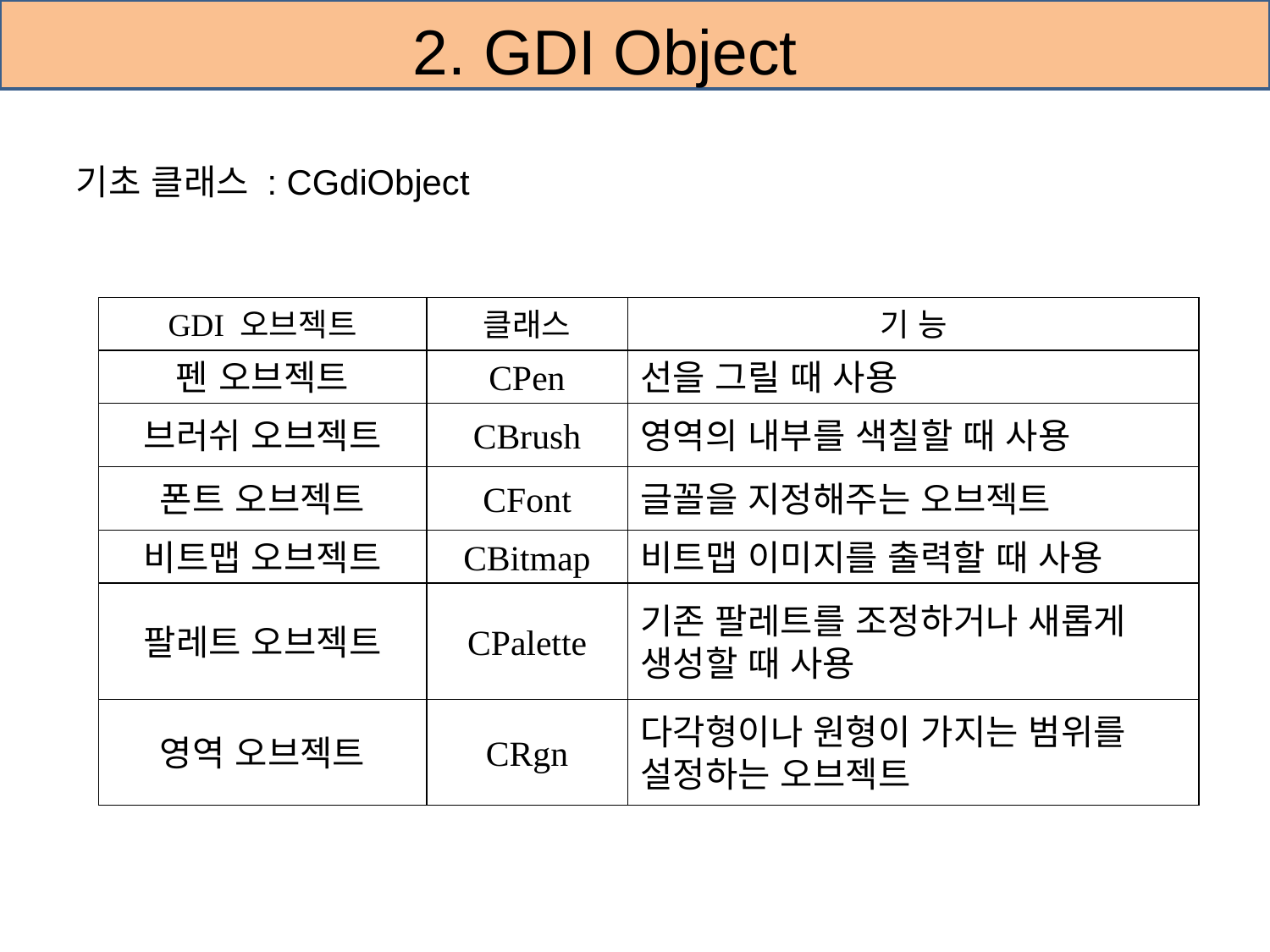

# 2. GDI Object
기초 클래스 : CGdiObject

GDI 오브젝트
클래스
기 능
펜 오브젝트
CPen
선을 그릴 때 사용
브러쉬 오브젝트
CBrush
영역의 내부를 색칠할 때 사용
폰트 오브젝트
CFont
글꼴을 지정해주는 오브젝트
비트맵 오브젝트
CBitmap
비트맵 이미지를 출력할 때 사용
팔레트 오브젝트
CPalette
기존 팔레트를 조정하거나 새롭게
생성할 때 사용
영역 오브젝트
CRgn
다각형이나 원형이 가지는 범위를
설정하는 오브젝트